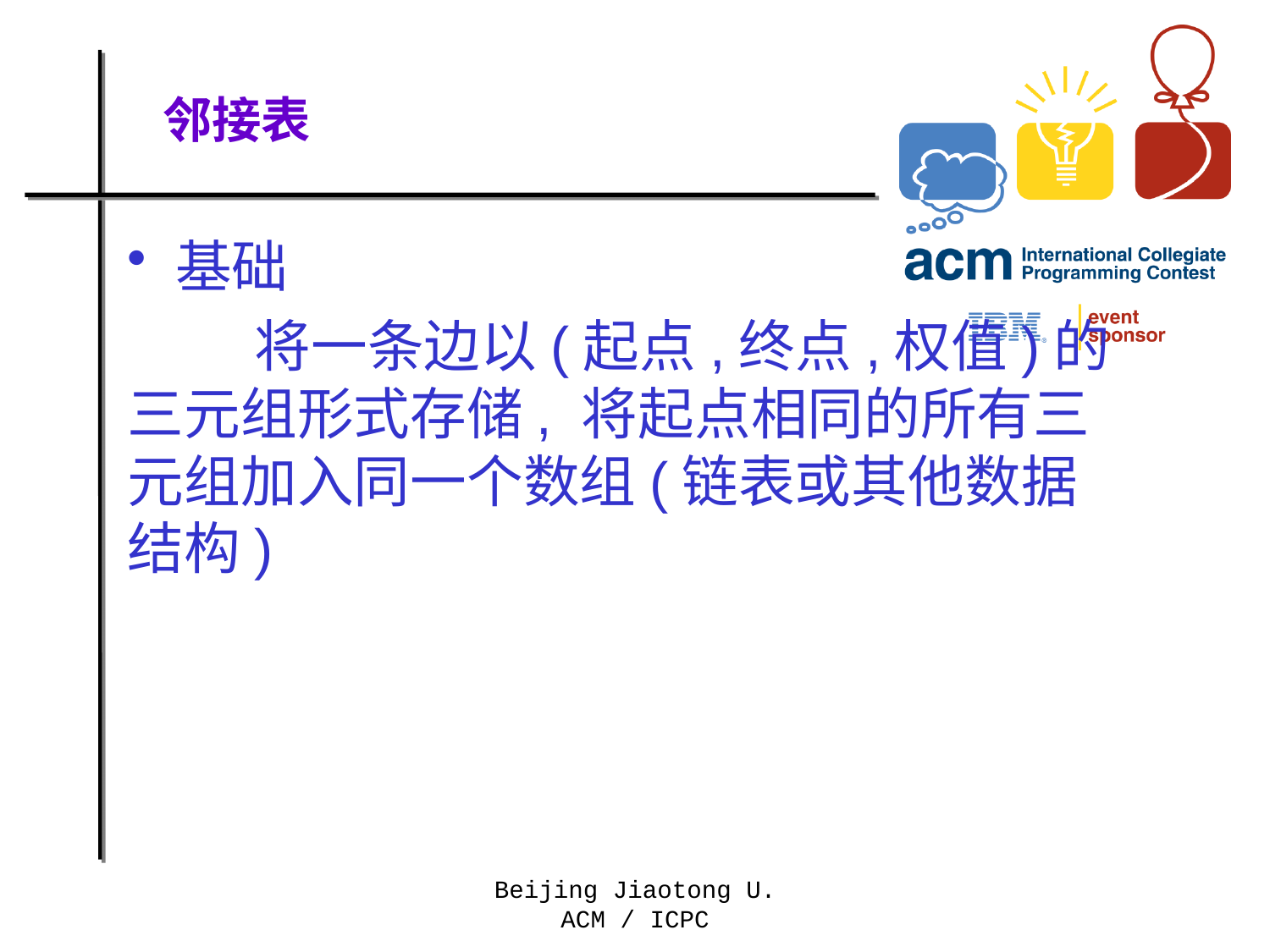

# 邻接表
基础
	将一条边以(起点,终点,权值)的三元组形式存储, 将起点相同的所有三元组加入同一个数组(链表或其他数据结构)